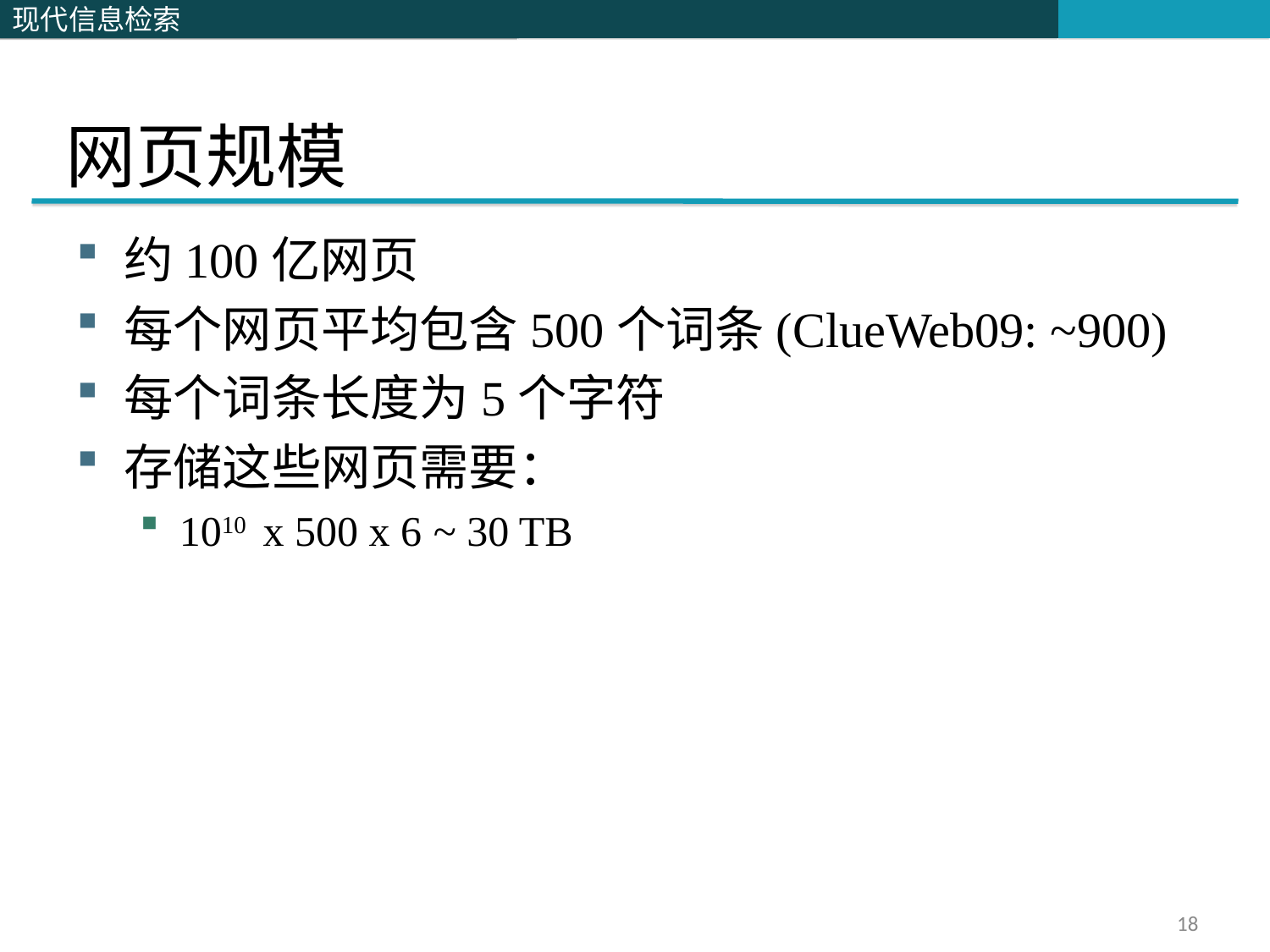

# 网页规模
约100亿网页
每个网页平均包含500个词条(ClueWeb09: ~900)
每个词条长度为5个字符
存储这些网页需要：
1010  x 500 x 6	~ 30 TB
18